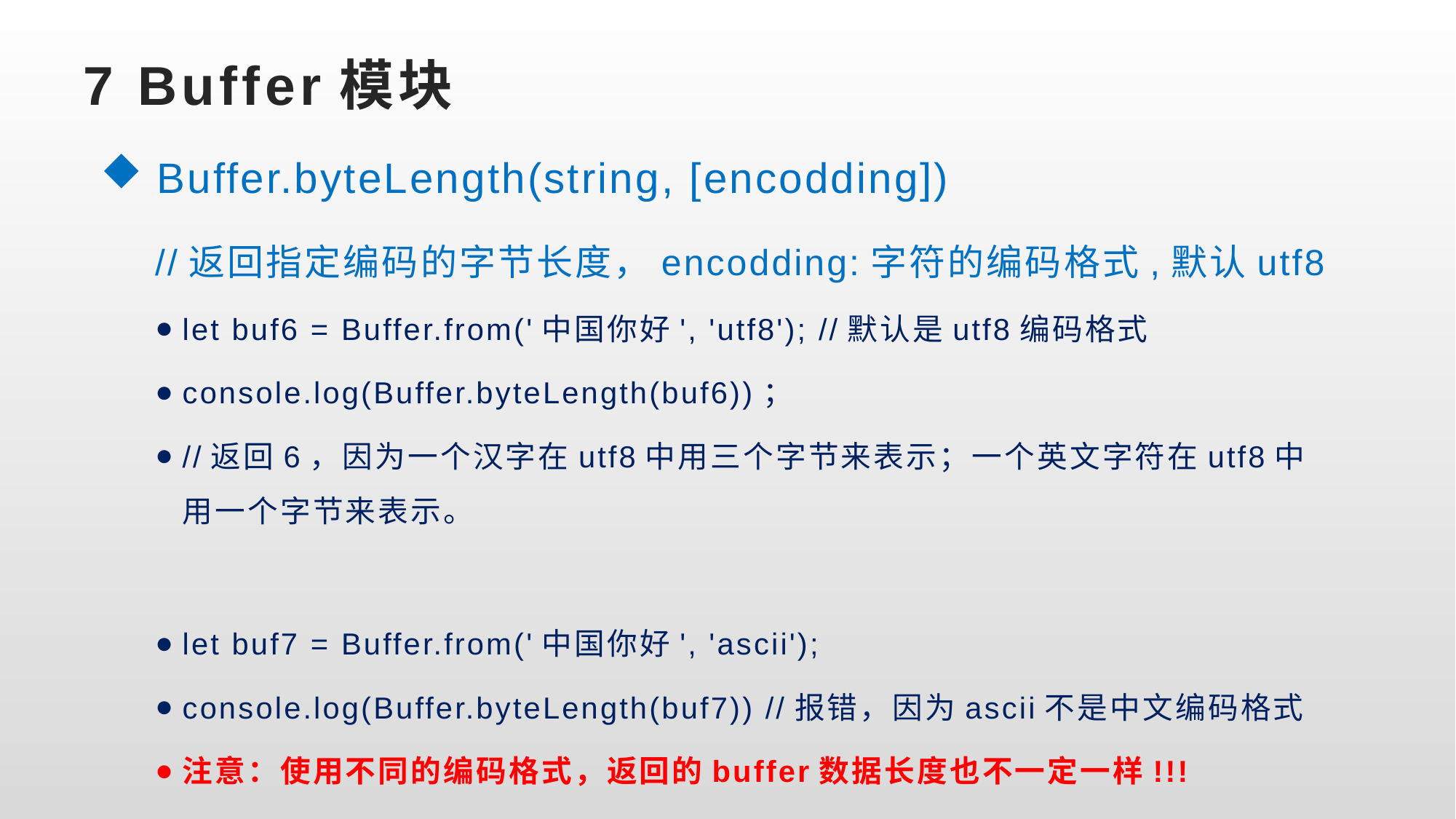

# 7 Buffer模块
 Buffer.byteLength(string, [encodding])
//返回指定编码的字节长度，encodding:字符的编码格式,默认utf8
let buf6 = Buffer.from('中国你好', 'utf8'); //默认是utf8编码格式
console.log(Buffer.byteLength(buf6))；
//返回6，因为一个汉字在utf8中用三个字节来表示；一个英文字符在utf8中用一个字节来表示。

let buf7 = Buffer.from('中国你好', 'ascii');
console.log(Buffer.byteLength(buf7)) //报错，因为ascii不是中文编码格式
注意：使用不同的编码格式，返回的buffer数据长度也不一定一样!!!